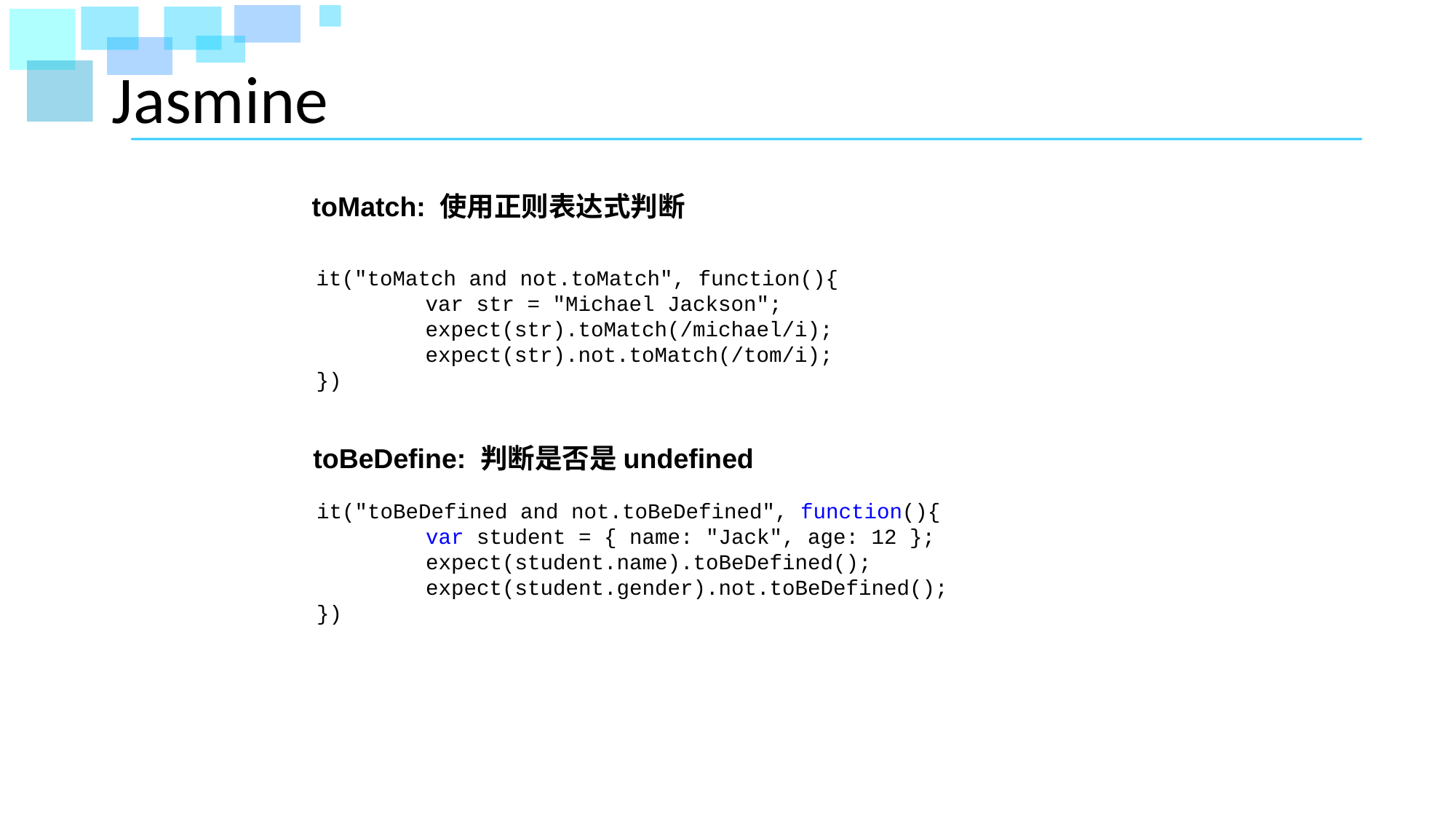

Jasmine
toMatch: 使用正则表达式判断
it("toMatch and not.toMatch", function(){
 	var str = "Michael Jackson";
	expect(str).toMatch(/michael/i);
 	expect(str).not.toMatch(/tom/i);
})
toBeDefine: 判断是否是undefined
it("toBeDefined and not.toBeDefined", function(){
	var student = { name: "Jack", age: 12 };
	expect(student.name).toBeDefined();
	expect(student.gender).not.toBeDefined();
})